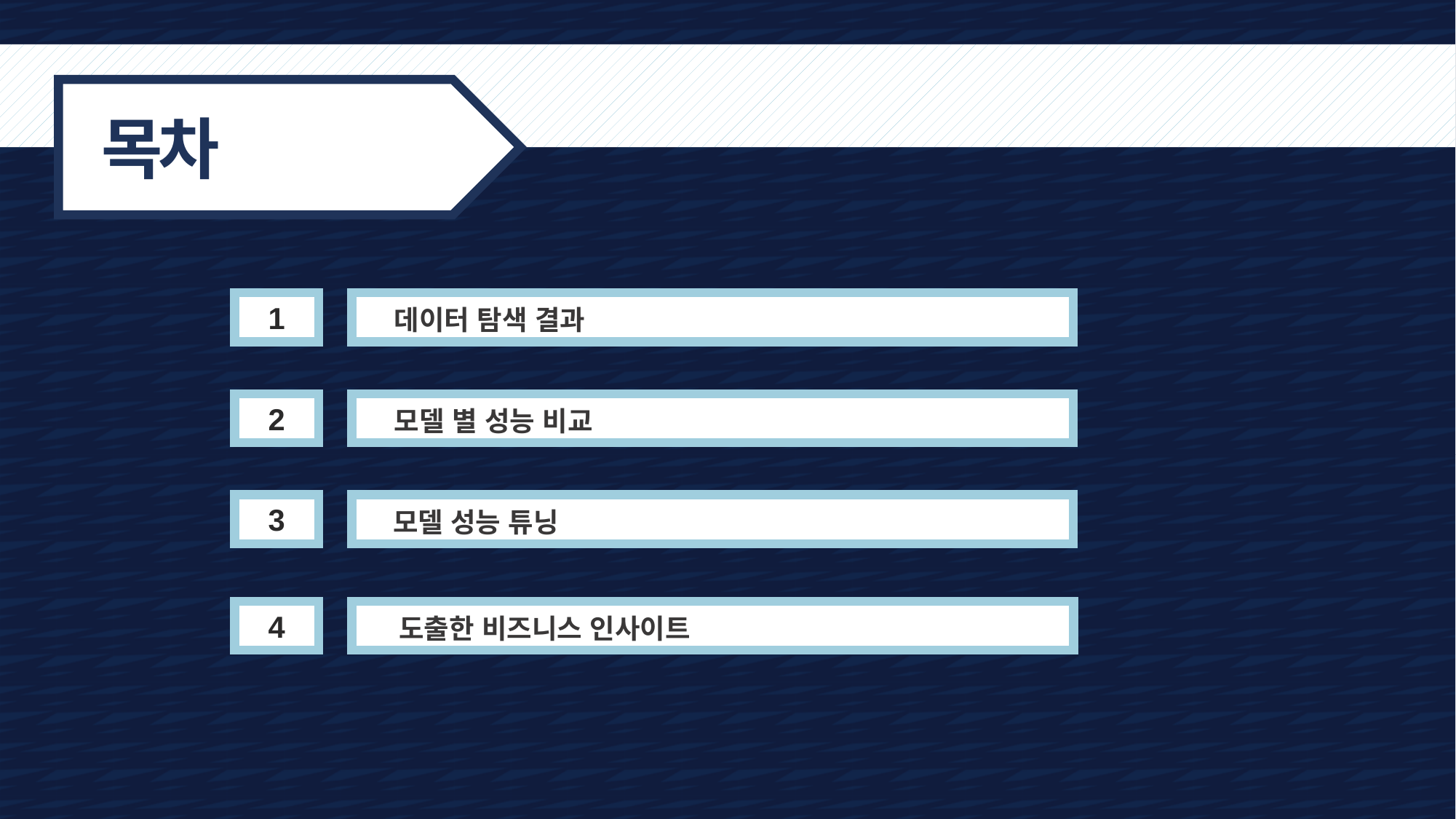

목차

1
데이터 탐색 결과

2
모델 별 성능 비교

3
모델 성능 튜닝

4
도출한 비즈니스 인사이트